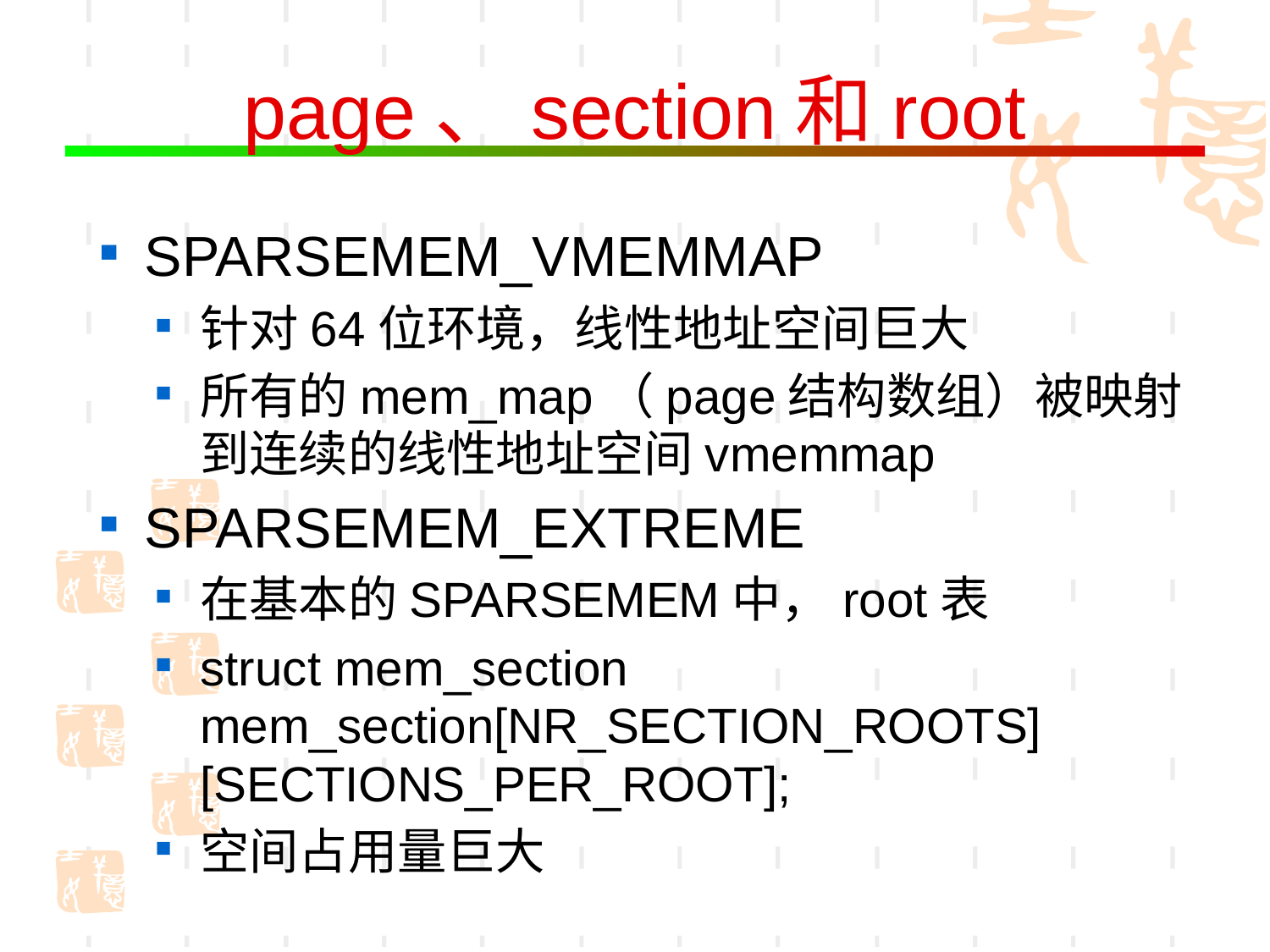

# page、section和root
SPARSEMEM_VMEMMAP
针对64位环境，线性地址空间巨大
所有的mem_map（page结构数组）被映射到连续的线性地址空间vmemmap
SPARSEMEM_EXTREME
在基本的SPARSEMEM中，root表
struct mem_section mem_section[NR_SECTION_ROOTS][SECTIONS_PER_ROOT];
空间占用量巨大